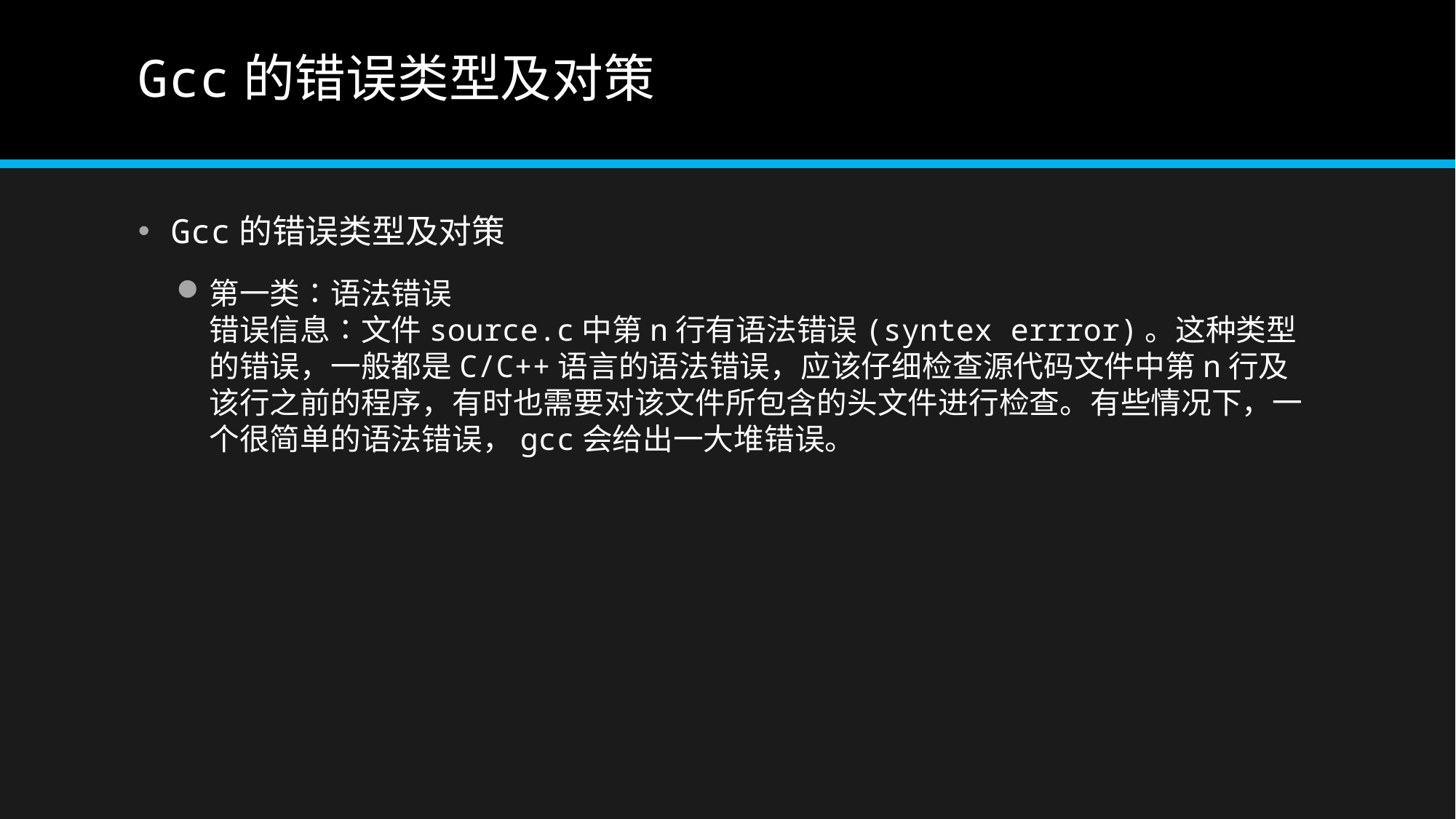

# Gcc的错误类型及对策
Gcc的错误类型及对策
第一类∶语法错误
错误信息∶文件source.c中第n行有语法错误(syntex errror)。这种类型的错误，一般都是C/C++语言的语法错误，应该仔细检查源代码文件中第n行及该行之前的程序，有时也需要对该文件所包含的头文件进行检查。有些情况下，一个很简单的语法错误，gcc会给出一大堆错误。